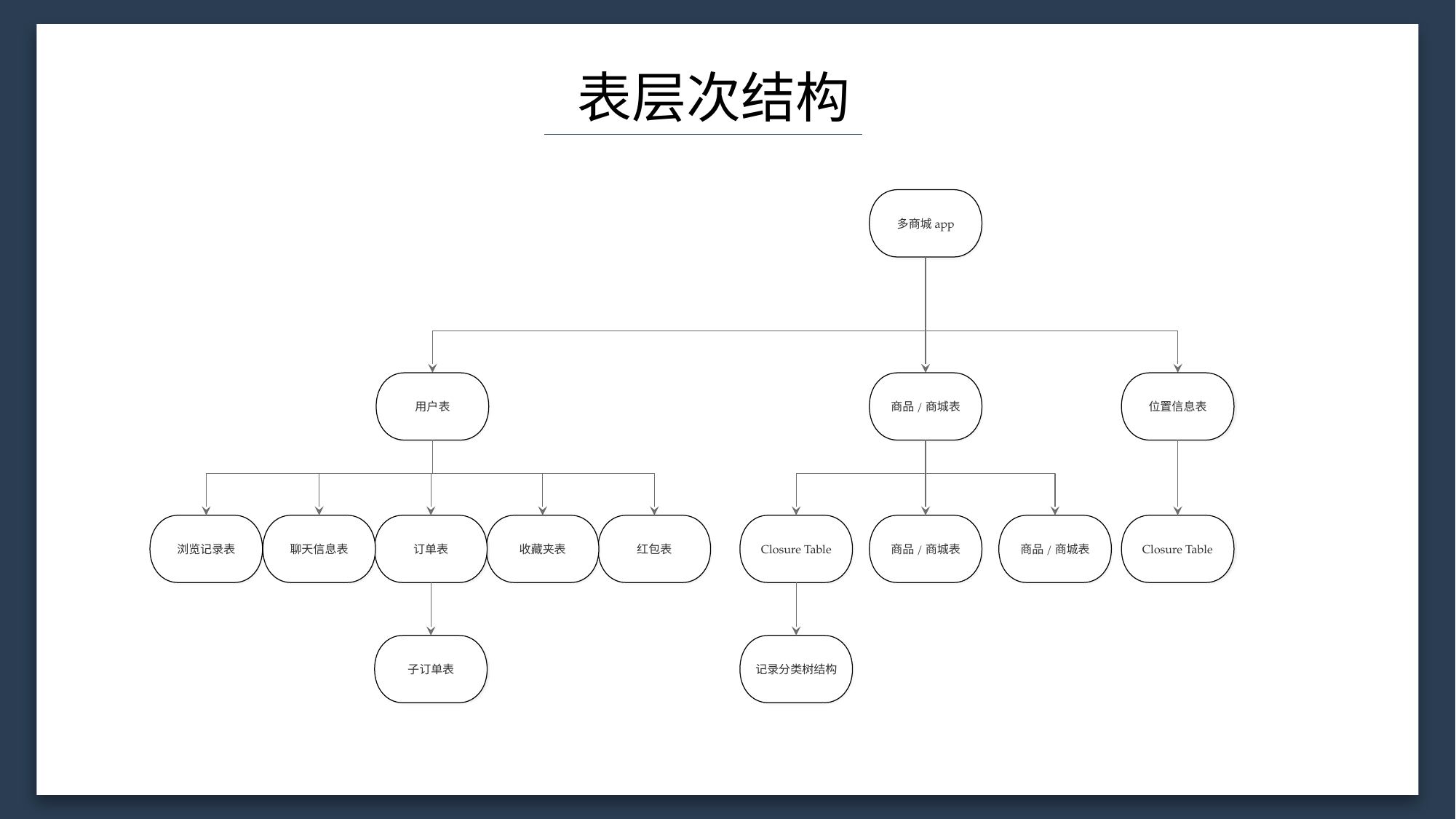

表层次结构

多商城app

用户表

商品/商城表

位置信息表

浏览记录表

聊天信息表

订单表

收藏夹表

红包表

Closure Table

商品/商城表

商品/商城表

Closure Table

子订单表

记录分类树结构